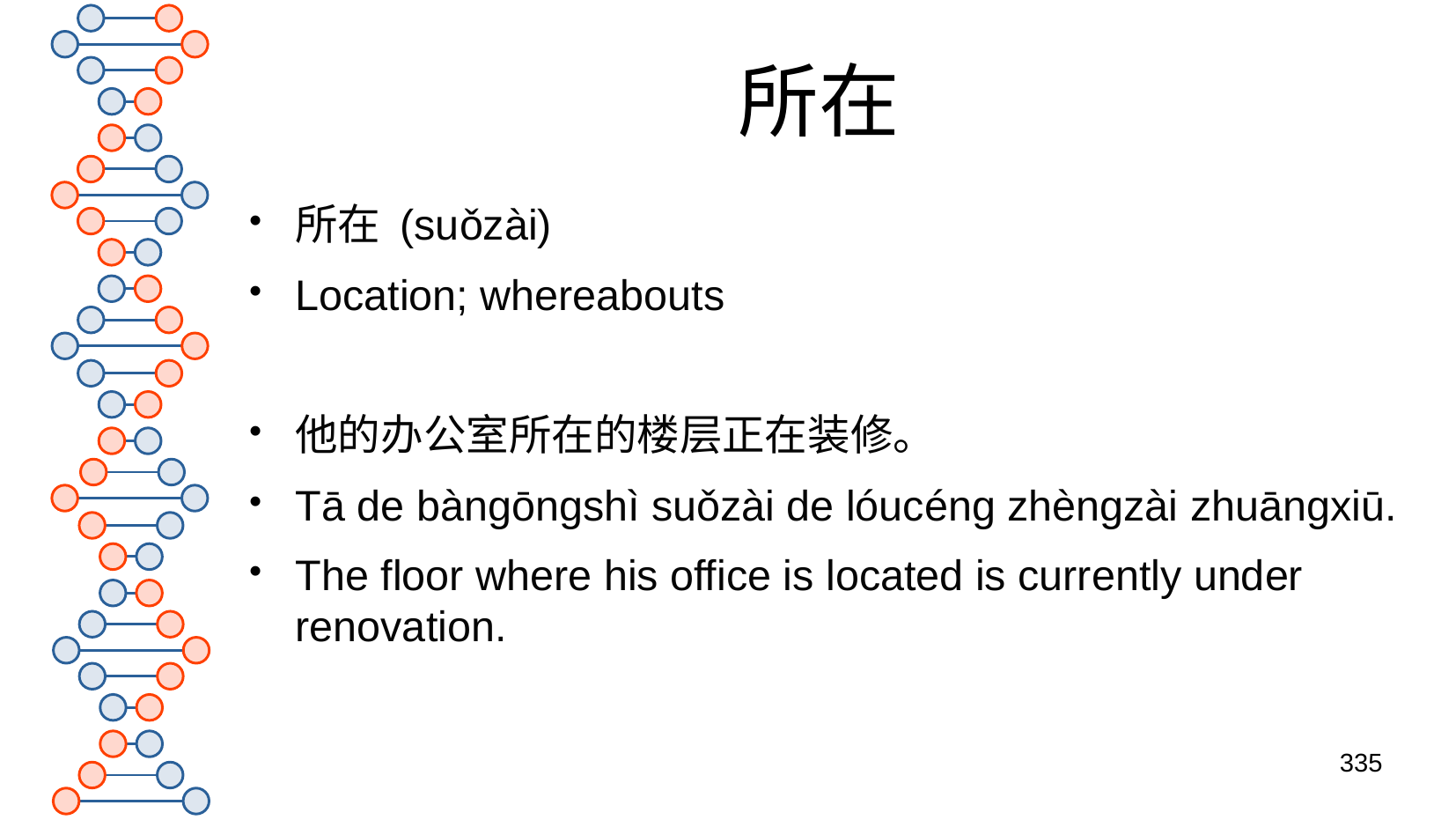

# 所在
所在 (suǒzài)
Location; whereabouts

他的办公室所在的楼层正在装修。
Tā de bàngōngshì suǒzài de lóucéng zhèngzài zhuāngxiū.
The floor where his office is located is currently under renovation.

335